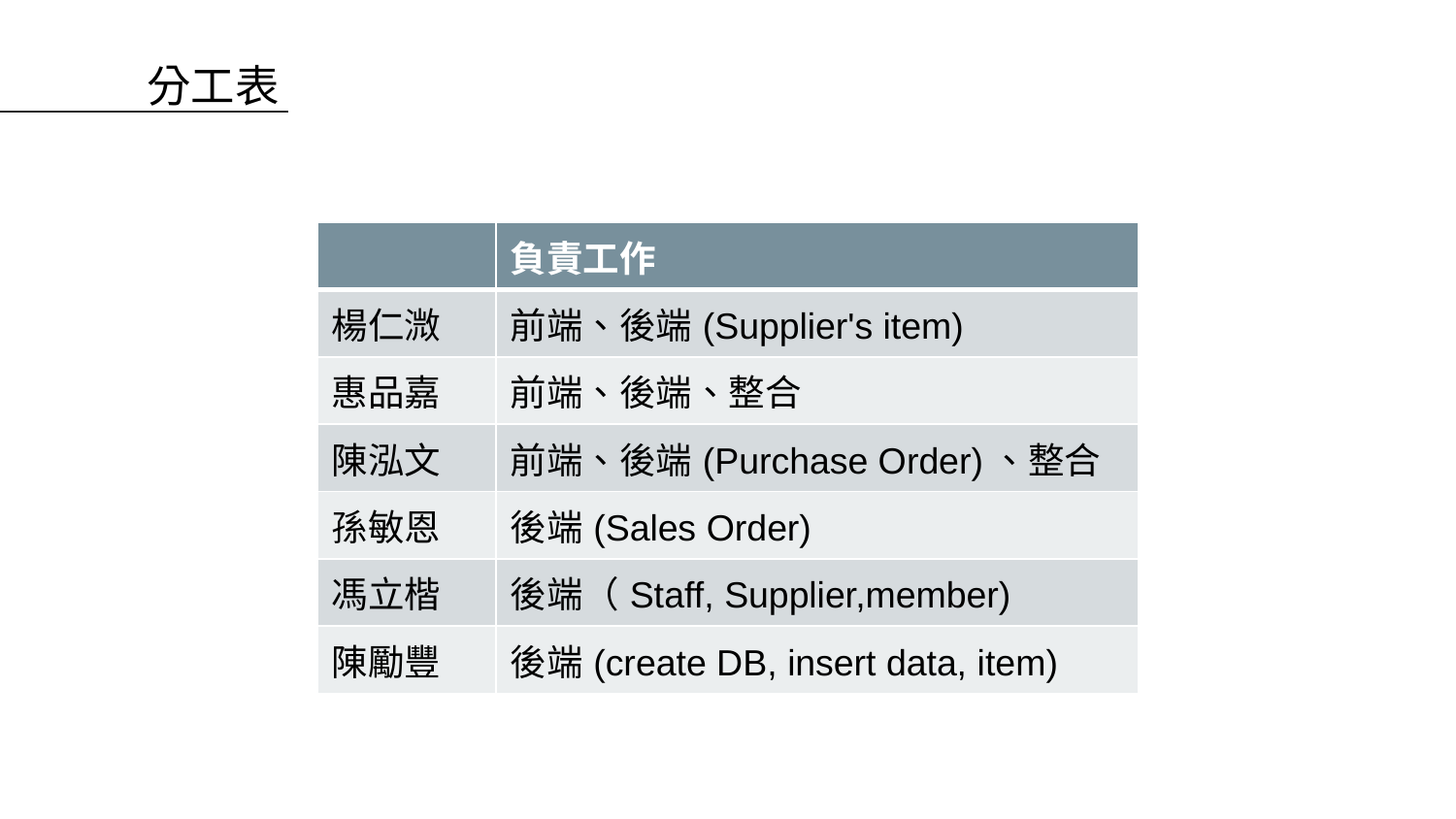

# 分工表
|  | 負責工作 |
| --- | --- |
| 楊仁溦 | 前端、後端(Supplier's item) |
| 惠品嘉 | 前端、後端、整合 |
| 陳泓文 | 前端、後端(Purchase Order)、整合 |
| 孫敏恩 | 後端(Sales Order) |
| 馮立楷 | 後端（Staff, Supplier,member) |
| 陳勵豐 | 後端(create DB, insert data, item) |